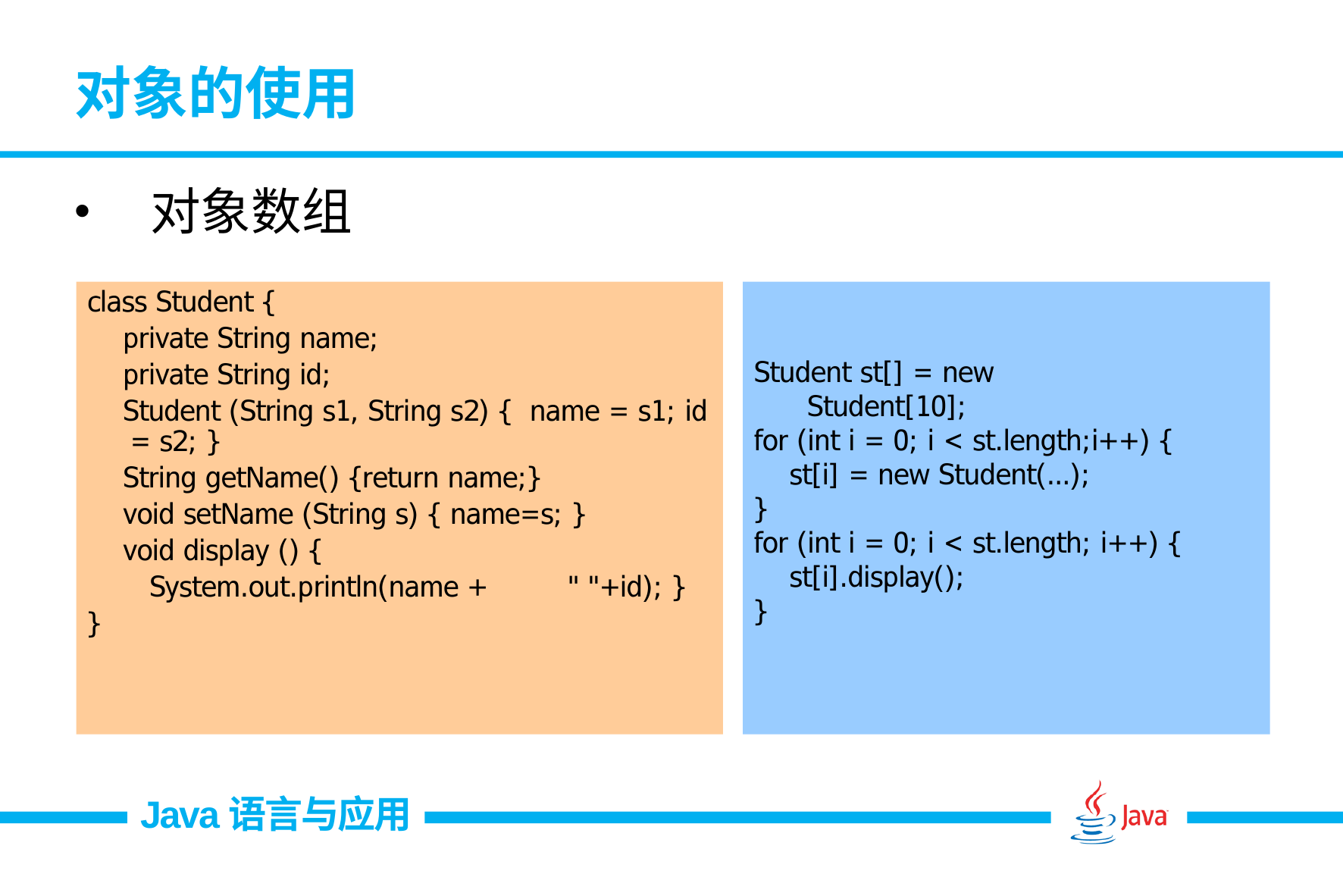

# 对象的使用
对象数组
class Student {
    private String name;
    private String id;
    Student (String s1, String s2) {  name = s1; id = s2; }
    String getName() {return name;}
    void setName (String s) { name=s; }
    void display () {
       System.out.println(name +         " "+id); }
}
Student st[] = new
      Student[10];
for (int i = 0; i < st.length;i++) {
    st[i] = new Student(…);
}
for (int i = 0; i < st.length; i++) {
    st[i].display();
}

69